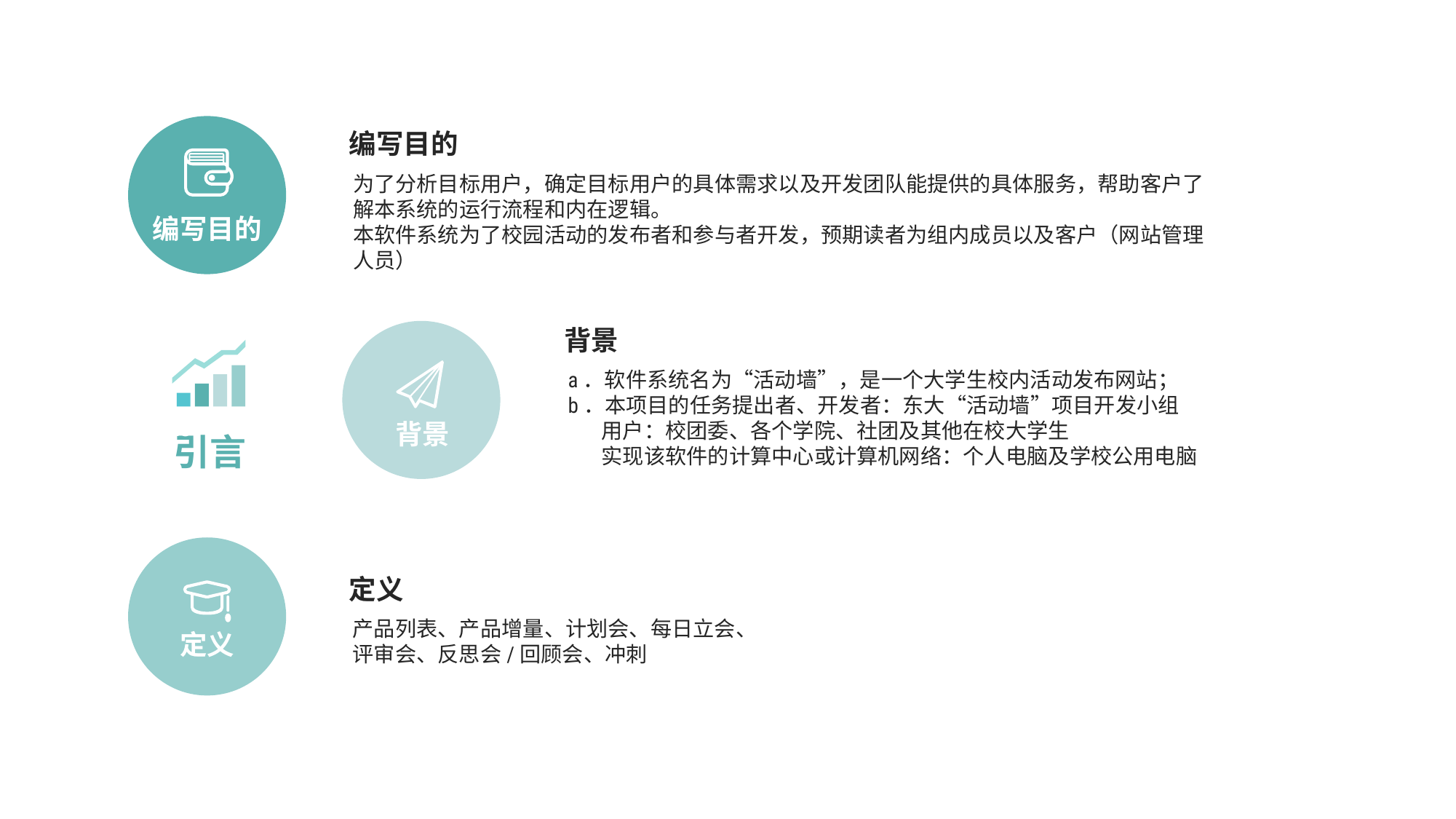

3

编写目的

为了分析目标用户，确定目标用户的具体需求以及开发团队能提供的具体服务，帮助客户了解本系统的运行流程和内在逻辑。
本软件系统为了校园活动的发布者和参与者开发，预期读者为组内成员以及客户（网站管理人员）

编写目的
背景

a．软件系统名为“活动墙”，是一个大学生校内活动发布网站；
b．本项目的任务提出者、开发者：东大“活动墙”项目开发小组
      用户：校团委、各个学院、社团及其他在校大学生
      实现该软件的计算中心或计算机网络：个人电脑及学校公用电脑
Act
背景
引言

定义

产品列表、产品增量、计划会、每日立会、
评审会、反思会/回顾会、冲刺
定义